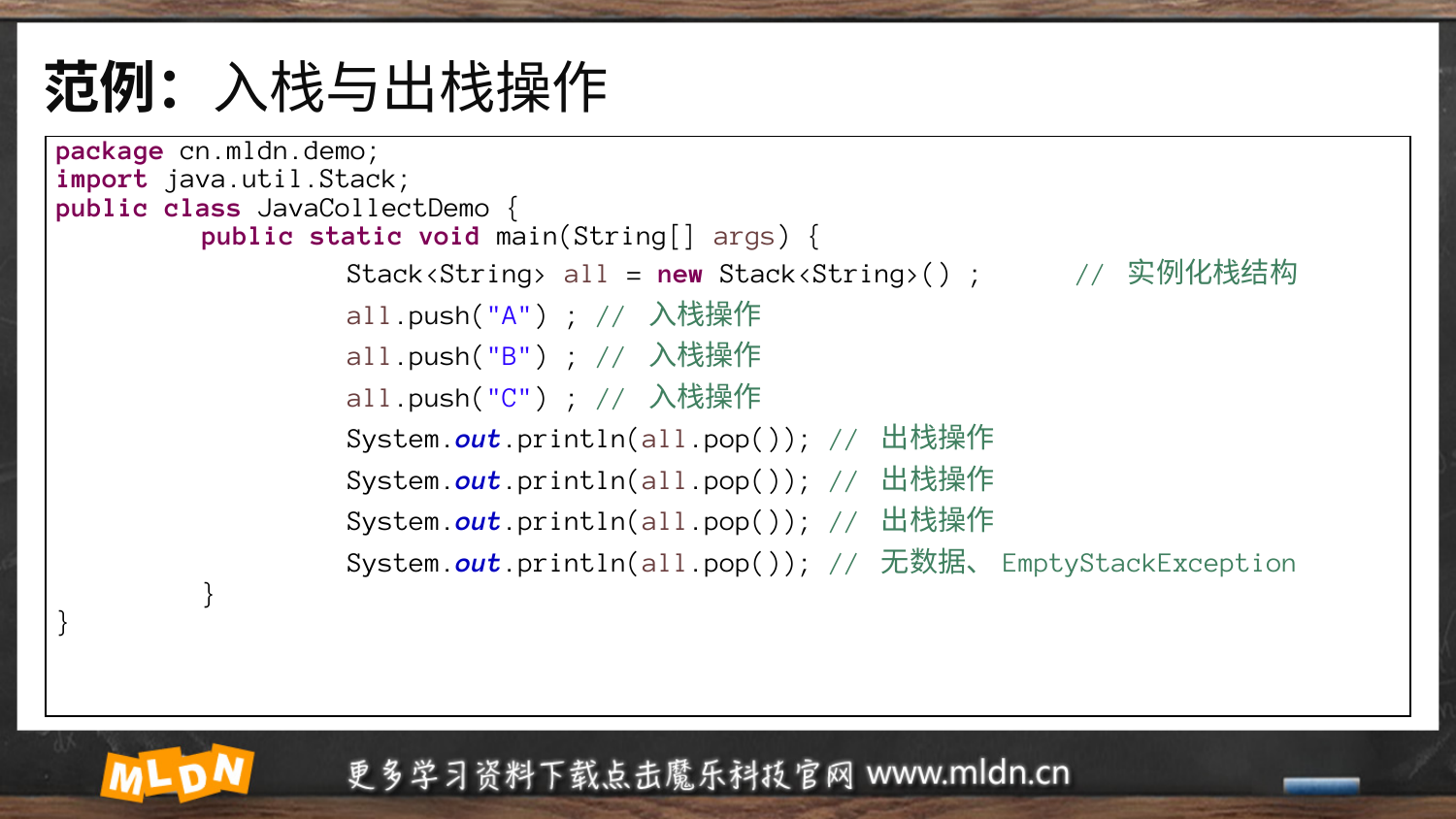

# 范例：入栈与出栈操作
| package cn.mldn.demo; import java.util.Stack; public class JavaCollectDemo { public static void main(String[] args) { Stack<String> all = new Stack<String>() ; // 实例化栈结构 all.push("A") ; // 入栈操作 all.push("B") ; // 入栈操作 all.push("C") ; // 入栈操作 System.out.println(all.pop()); // 出栈操作 System.out.println(all.pop()); // 出栈操作 System.out.println(all.pop()); // 出栈操作 System.out.println(all.pop()); // 无数据、EmptyStackException } } |
| --- |